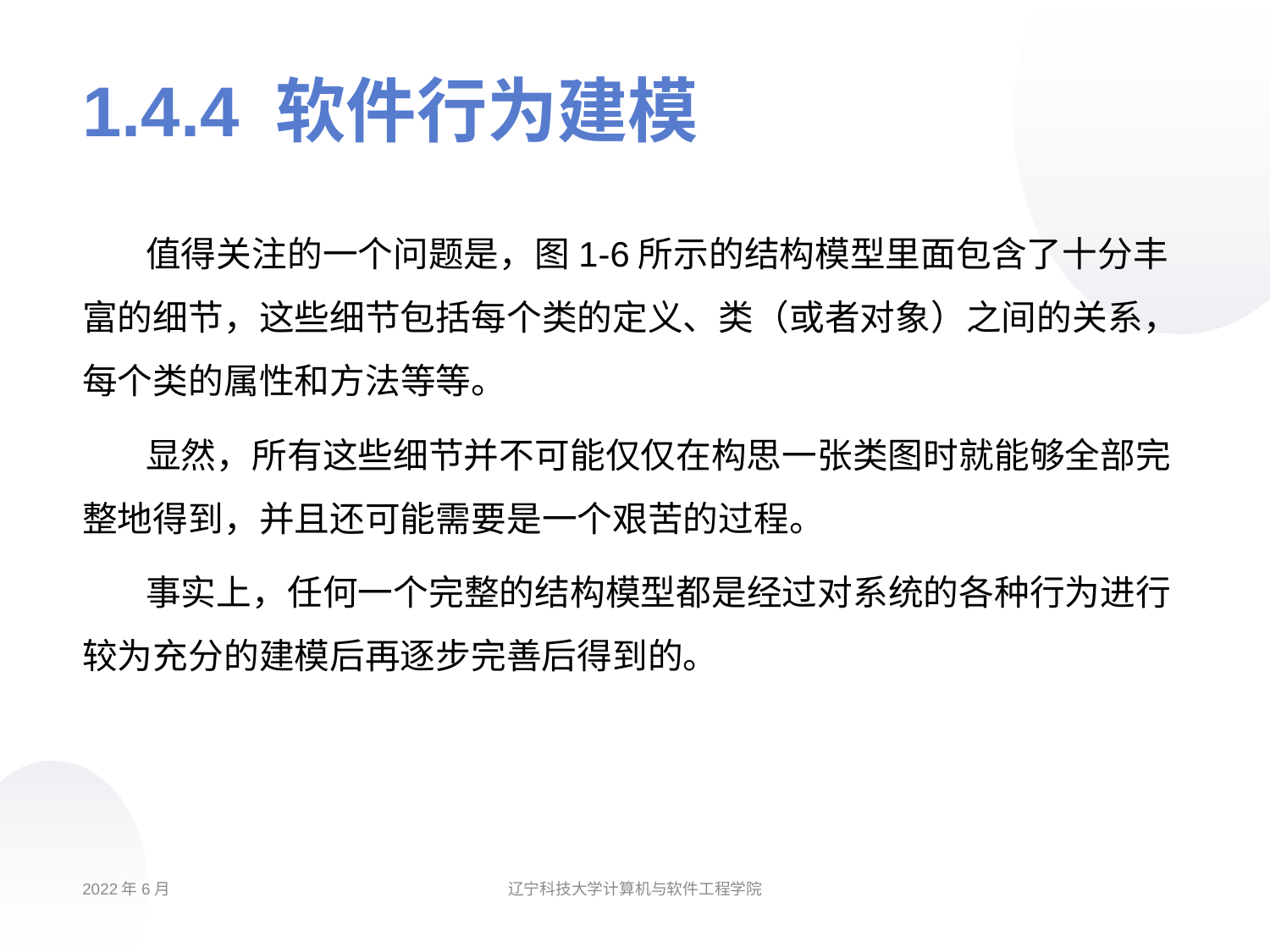

# 1.4.4 软件行为建模
值得关注的一个问题是，图1-6所示的结构模型里面包含了十分丰富的细节，这些细节包括每个类的定义、类（或者对象）之间的关系，每个类的属性和方法等等。
显然，所有这些细节并不可能仅仅在构思一张类图时就能够全部完整地得到，并且还可能需要是一个艰苦的过程。
事实上，任何一个完整的结构模型都是经过对系统的各种行为进行较为充分的建模后再逐步完善后得到的。

2022年6月
辽宁科技大学计算机与软件工程学院
189